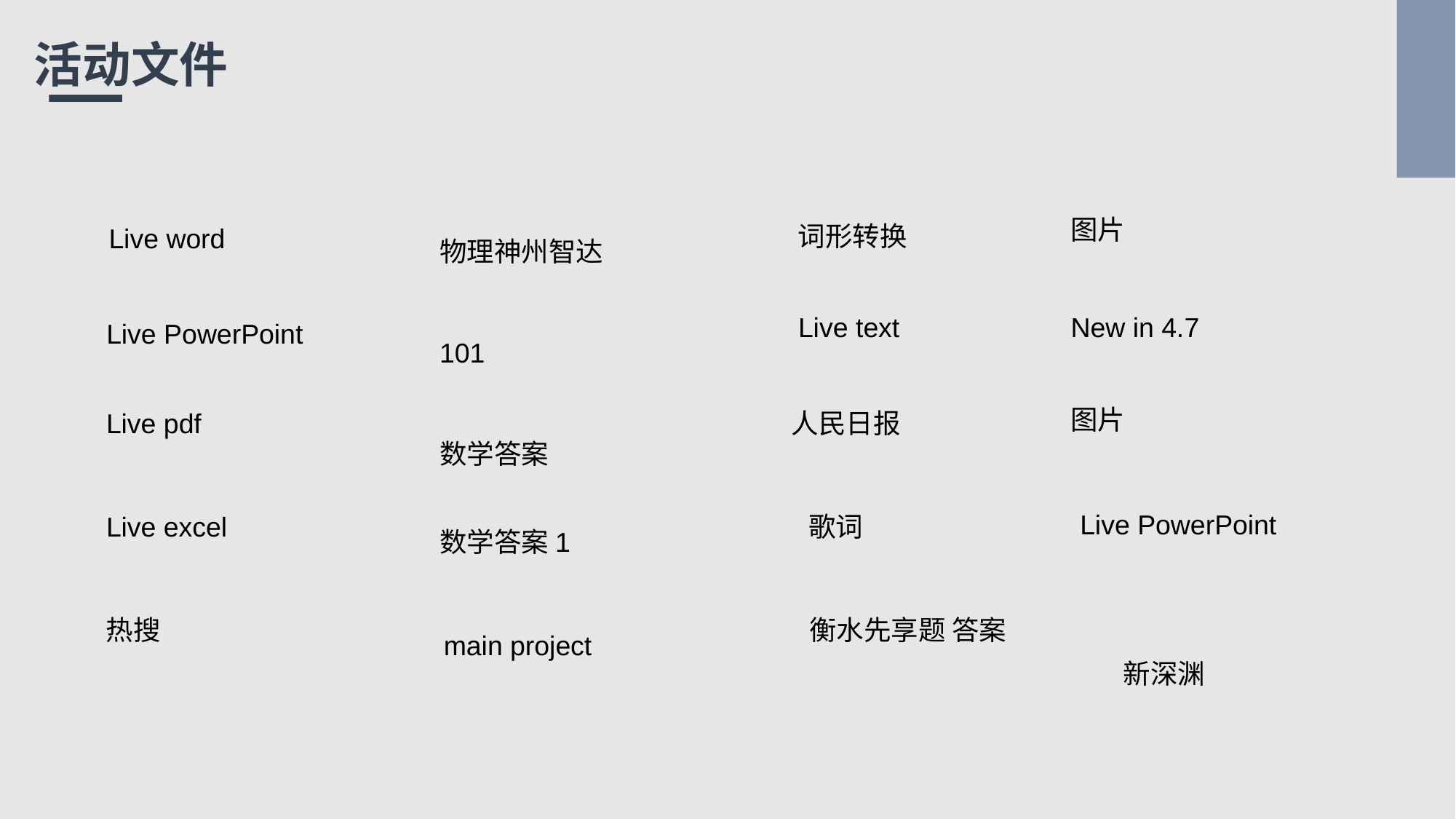

# 活动文件
图片
词形转换
Live word
物理神州智达
Live text
New in 4.7
Live PowerPoint
101
图片
人民日报
Live pdf
数学答案
Live PowerPoint
Live excel
歌词
数学答案1
衡水先享题 答案
热搜
main project
新深渊